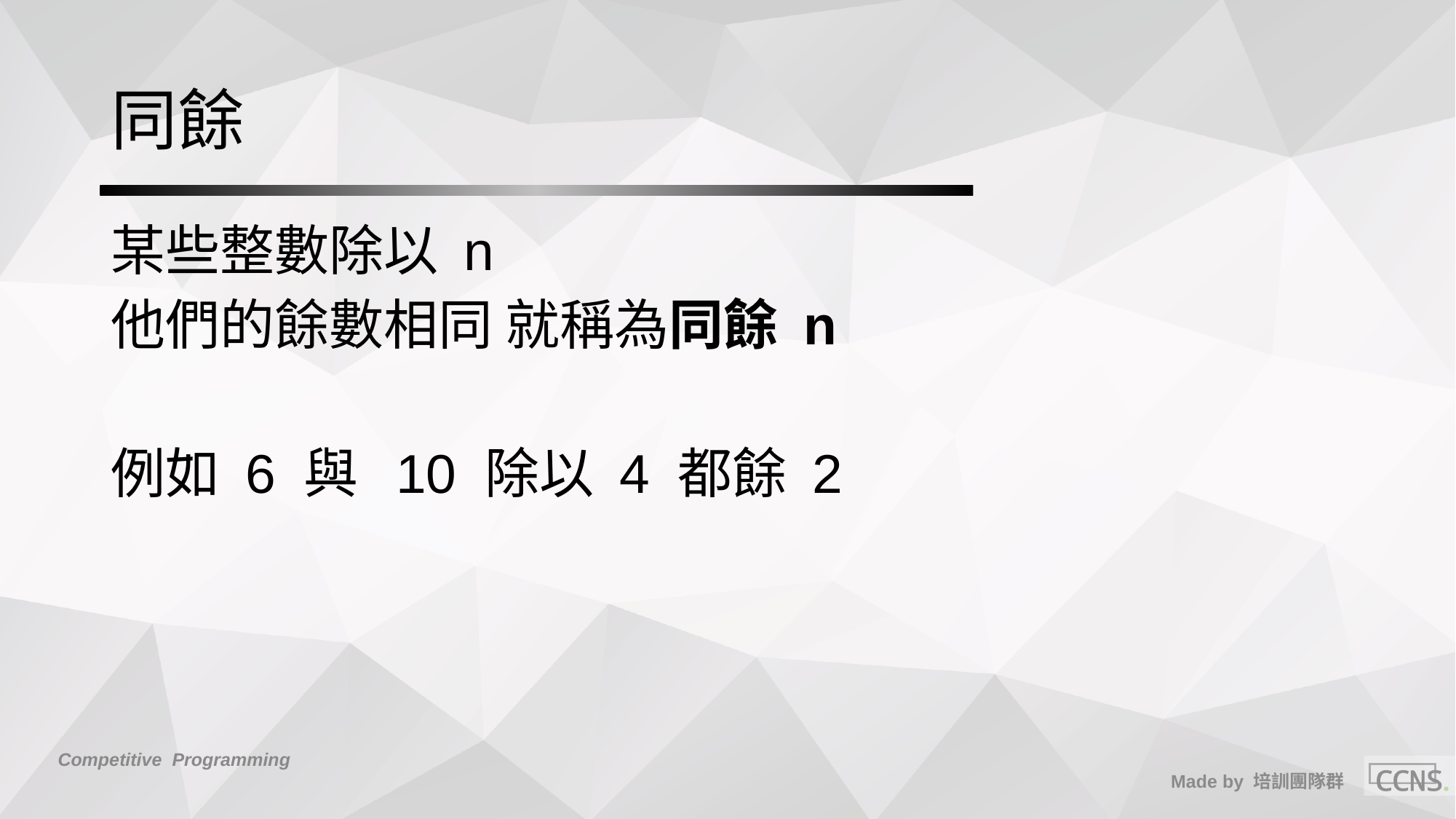

# 同餘
某些整數除以 n
他們的餘數相同 就稱為同餘 n

例如 6 與  10 除以 4 都餘 2